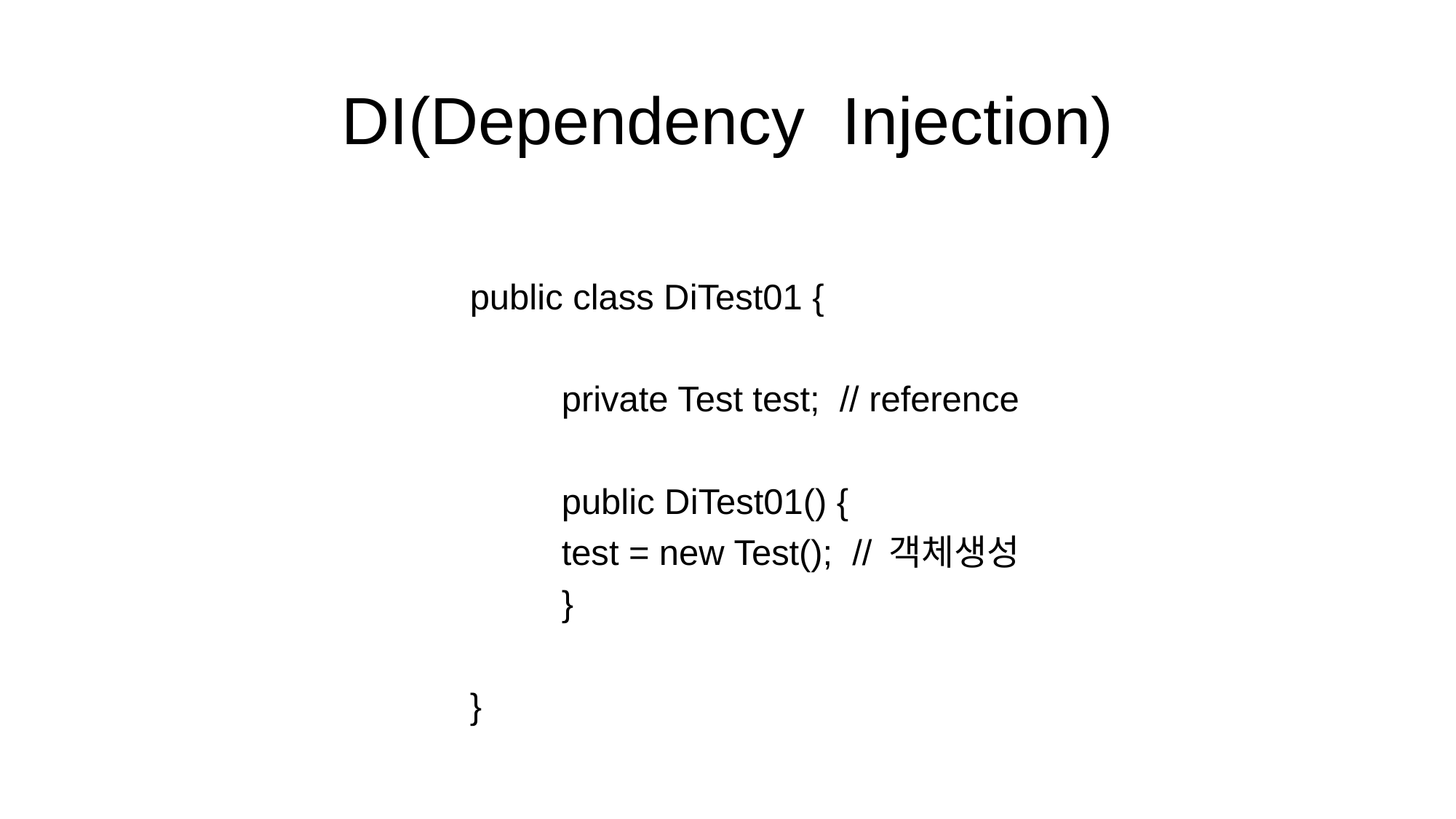

# DI(Dependency  Injection)

public class DiTest01 {

	private Test test;  // reference

	public DiTest01() {
		test = new Test();  // 객체생성
	}

}